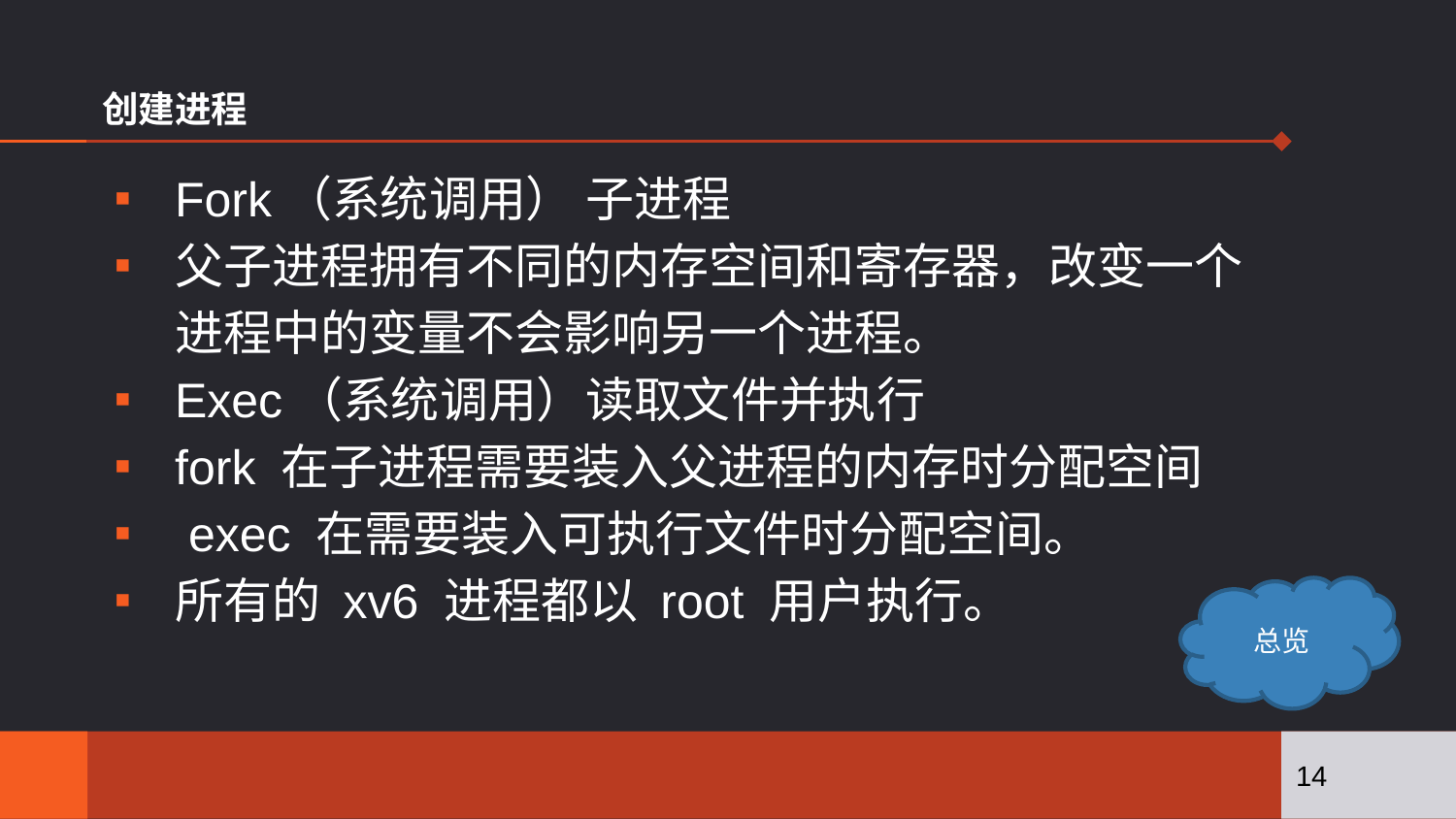

# 创建进程
Fork（系统调用） 子进程
父子进程拥有不同的内存空间和寄存器，改变一个进程中的变量不会影响另一个进程。
Exec（系统调用）读取文件并执行
fork 在子进程需要装入父进程的内存时分配空间
 exec 在需要装入可执行文件时分配空间。
所有的 xv6 进程都以 root 用户执行。
总览
14